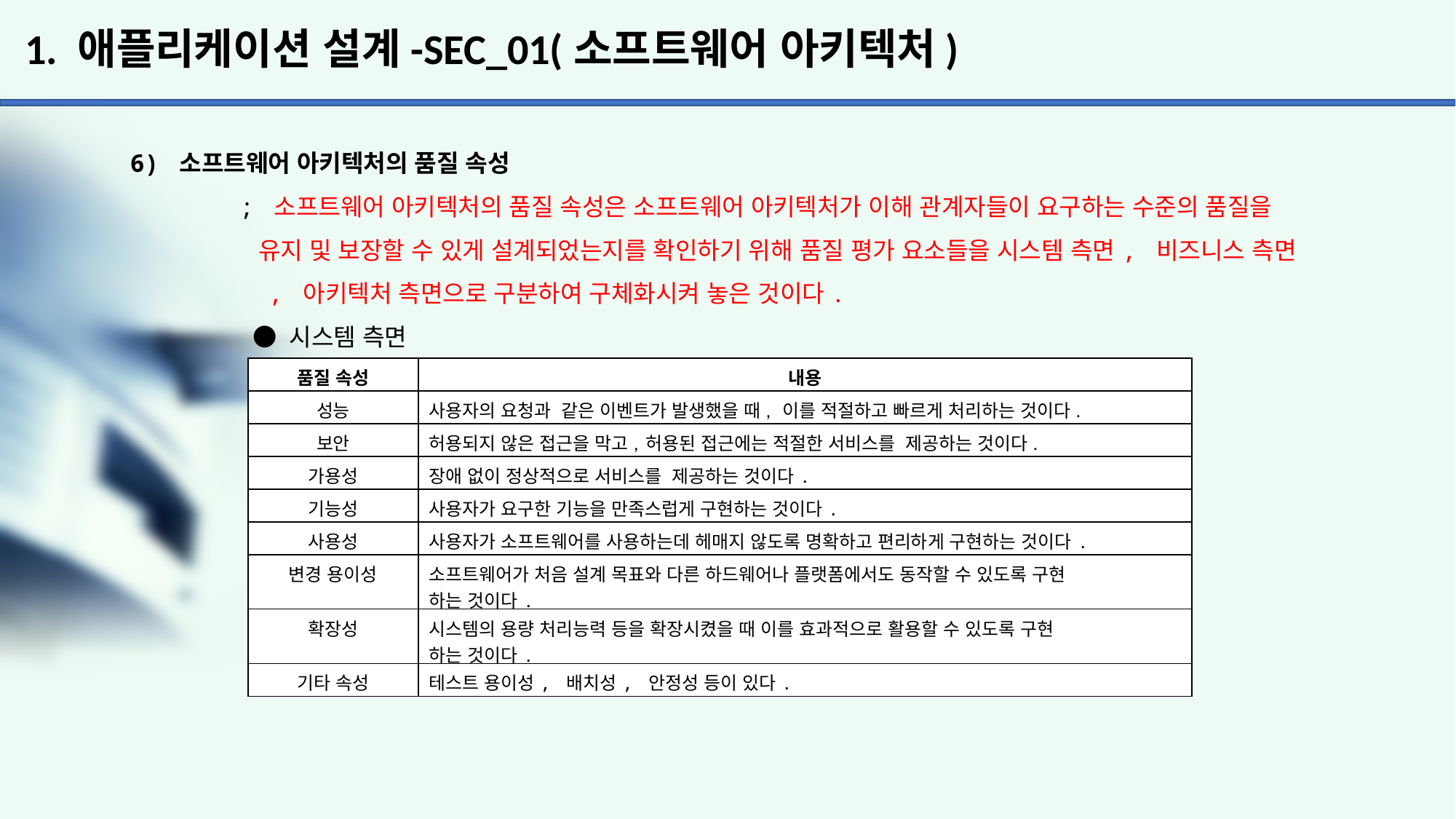

# 1. 애플리케이션 설계-SEC_01(소프트웨어 아키텍처)
6) 소프트웨어 아키텍처의 품질 속성
	; 소프트웨어 아키텍처의 품질 속성은 소프트웨어 아키텍처가 이해 관계자들이 요구하는 수준의 품질을
	  유지 및 보장할 수 있게 설계되었는지를 확인하기 위해 품질 평가 요소들을 시스템 측면, 비즈니스 측면
	  , 아키텍처 측면으로 구분하여 구체화시켜 놓은 것이다.
	  ● 시스템 측면
| 품질 속성 | 내용 |
| --- | --- |
| 성능 | 사용자의 요청과 같은 이벤트가 발생했을 때, 이를 적절하고 빠르게 처리하는 것이다. |
| 보안 | 허용되지 않은 접근을 막고, 허용된 접근에는 적절한 서비스를 제공하는 것이다. |
| 가용성 | 장애 없이 정상적으로 서비스를 제공하는 것이다. |
| 기능성 | 사용자가 요구한 기능을 만족스럽게 구현하는 것이다. |
| 사용성 | 사용자가 소프트웨어를 사용하는데 헤매지 않도록 명확하고 편리하게 구현하는 것이다. |
| 변경 용이성 | 소프트웨어가 처음 설계 목표와 다른 하드웨어나 플랫폼에서도 동작할 수 있도록 구현 하는 것이다. |
| 확장성 | 시스템의 용량 처리능력 등을 확장시켰을 때 이를 효과적으로 활용할 수 있도록 구현 하는 것이다. |
| 기타 속성 | 테스트 용이성, 배치성, 안정성 등이 있다. |